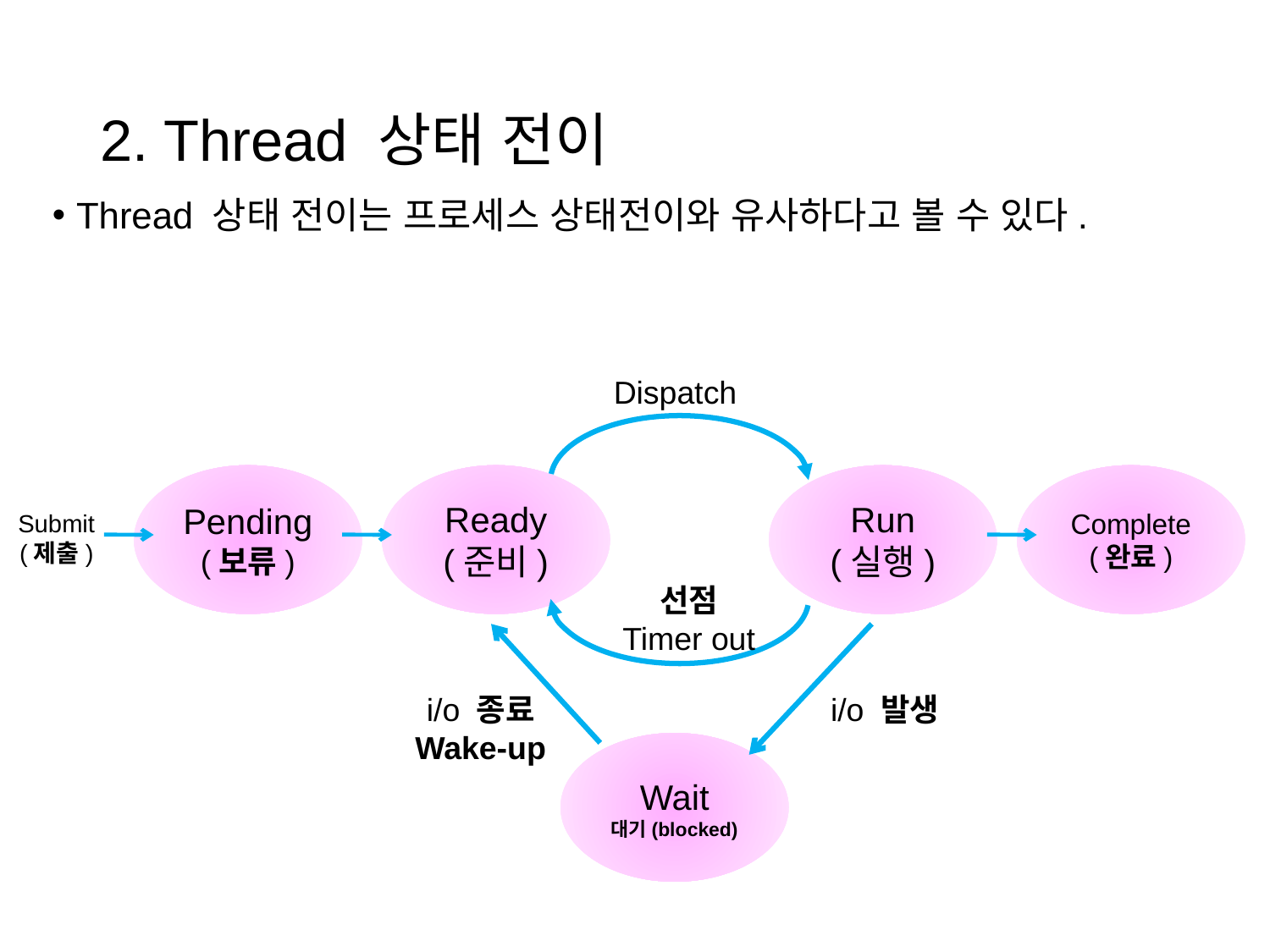

# 2. Thread 상태 전이
Thread 상태 전이는 프로세스 상태전이와 유사하다고 볼 수 있다.
Dispatch

Pending
(보류)
Ready
(준비)
Run
(실행)
Complete
(완료)

선점
Timer out
i/o 종료
Wake-up
i/o 발생
Wait
대기(blocked)
Submit
(제출)